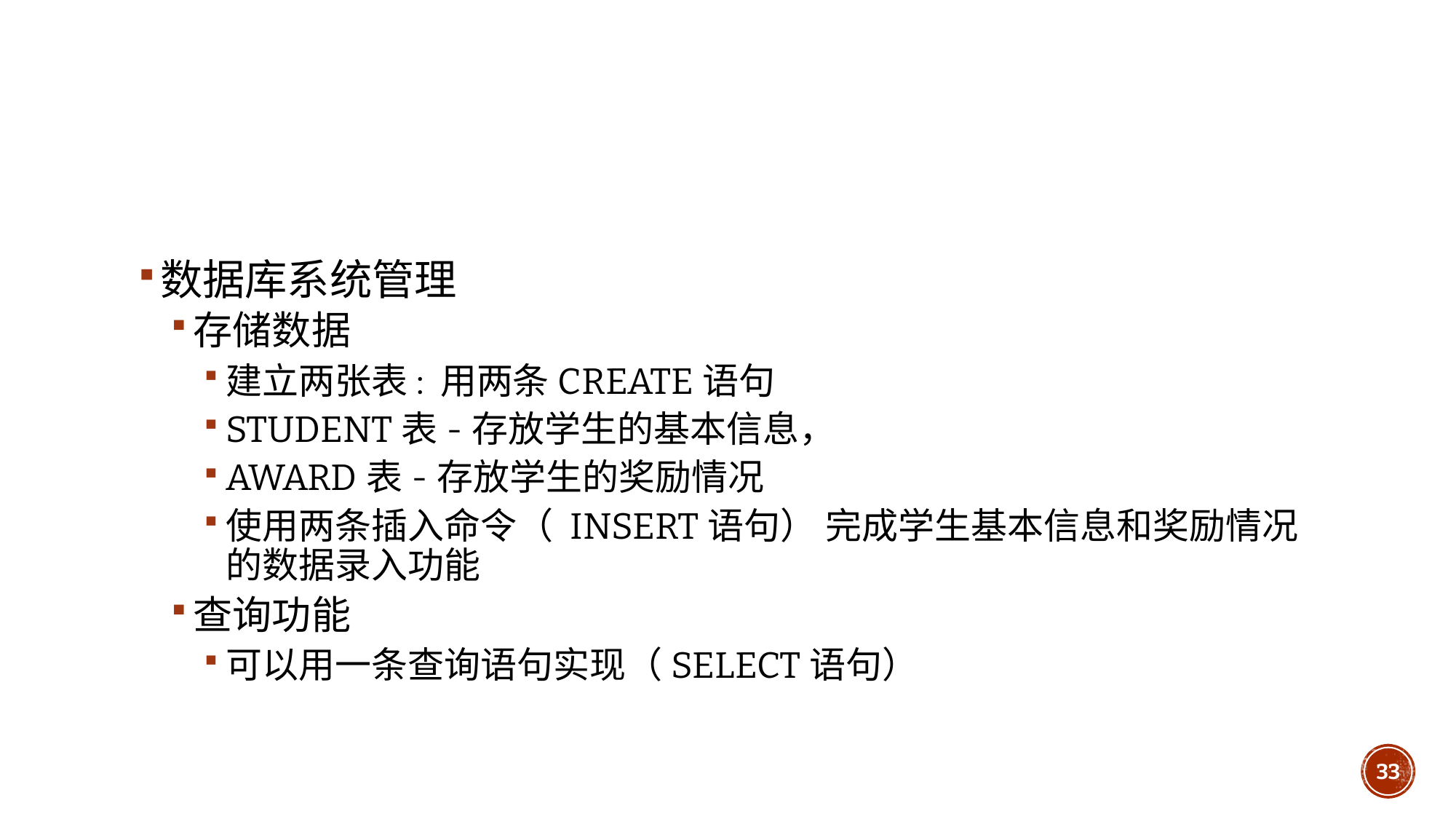

#
数据库系统管理
存储数据
建立两张表: 用两条CREATE语句
STUDENT表-存放学生的基本信息，
AWARD表-存放学生的奖励情况
使用两条插入命令（ INSERT语句） 完成学生基本信息和奖励情况的数据录入功能
查询功能
可以用一条查询语句实现（SELECT语句）

33